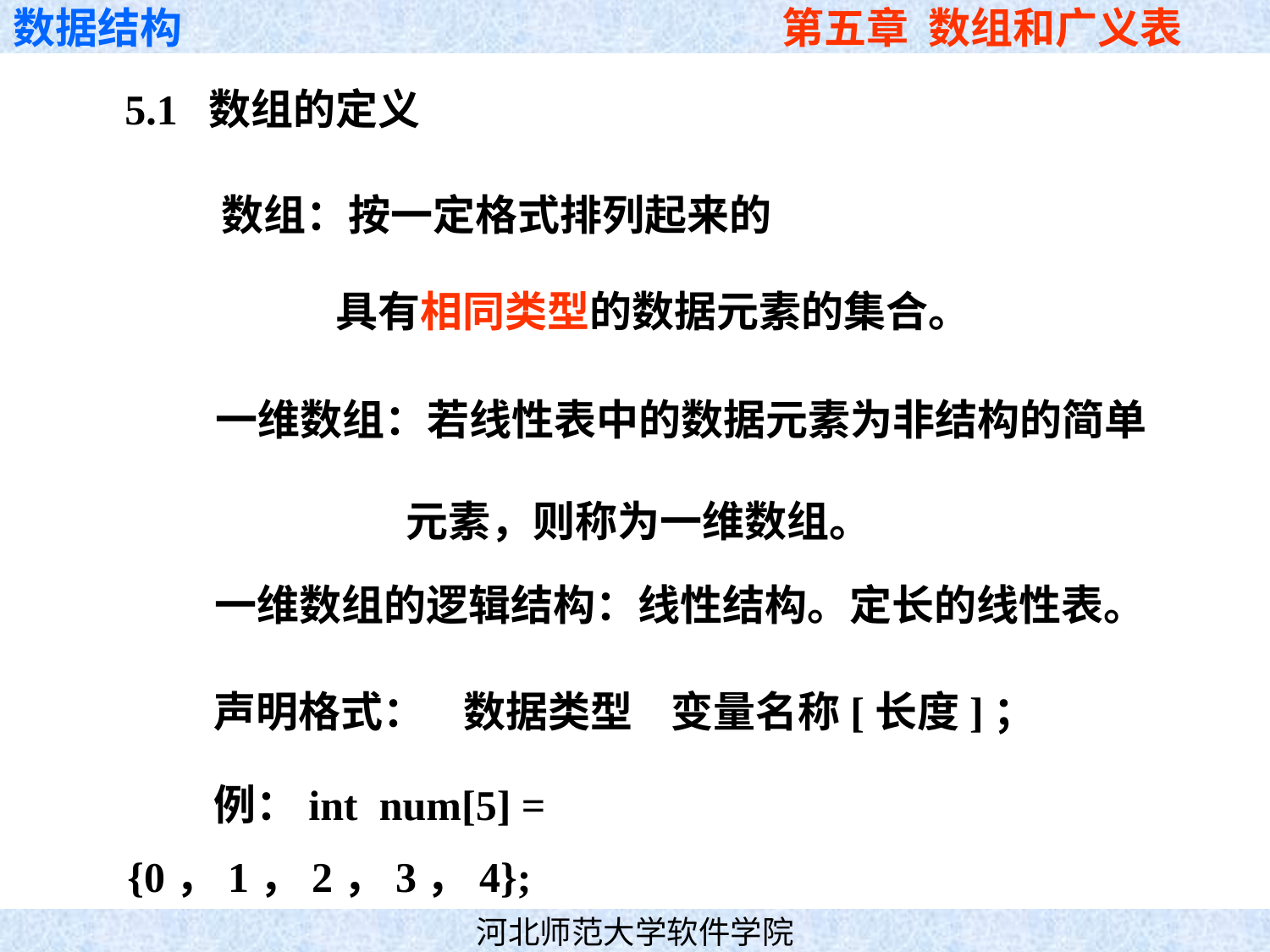

5.1  数组的定义
        数组：按一定格式排列起来的
                    具有相同类型的数据元素的集合。
        一维数组：若线性表中的数据元素为非结构的简单
                            元素，则称为一维数组。
        一维数组的逻辑结构：线性结构。定长的线性表。
        声明格式：    数据类型    变量名称[长度]；
        例：int  num[5] = {0，1，2，3，4};